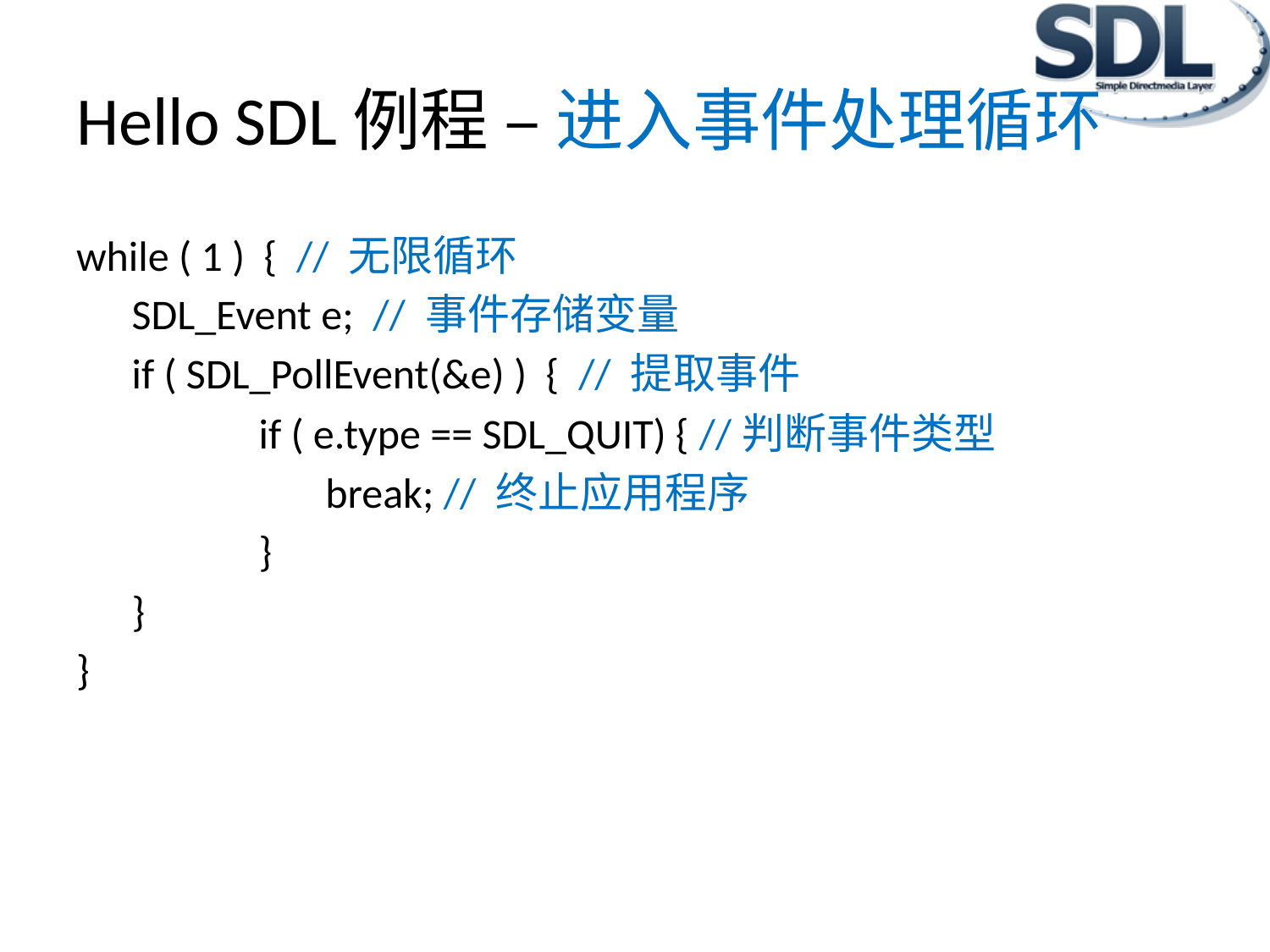

# Hello SDL例程 – 进入事件处理循环
while ( 1 )  {  // 无限循环
SDL_Event e;  // 事件存储变量
if ( SDL_PollEvent(&e) )  {  // 提取事件
	if ( e.type == SDL_QUIT) { //判断事件类型
	       break; // 终止应用程序
	}
}
}